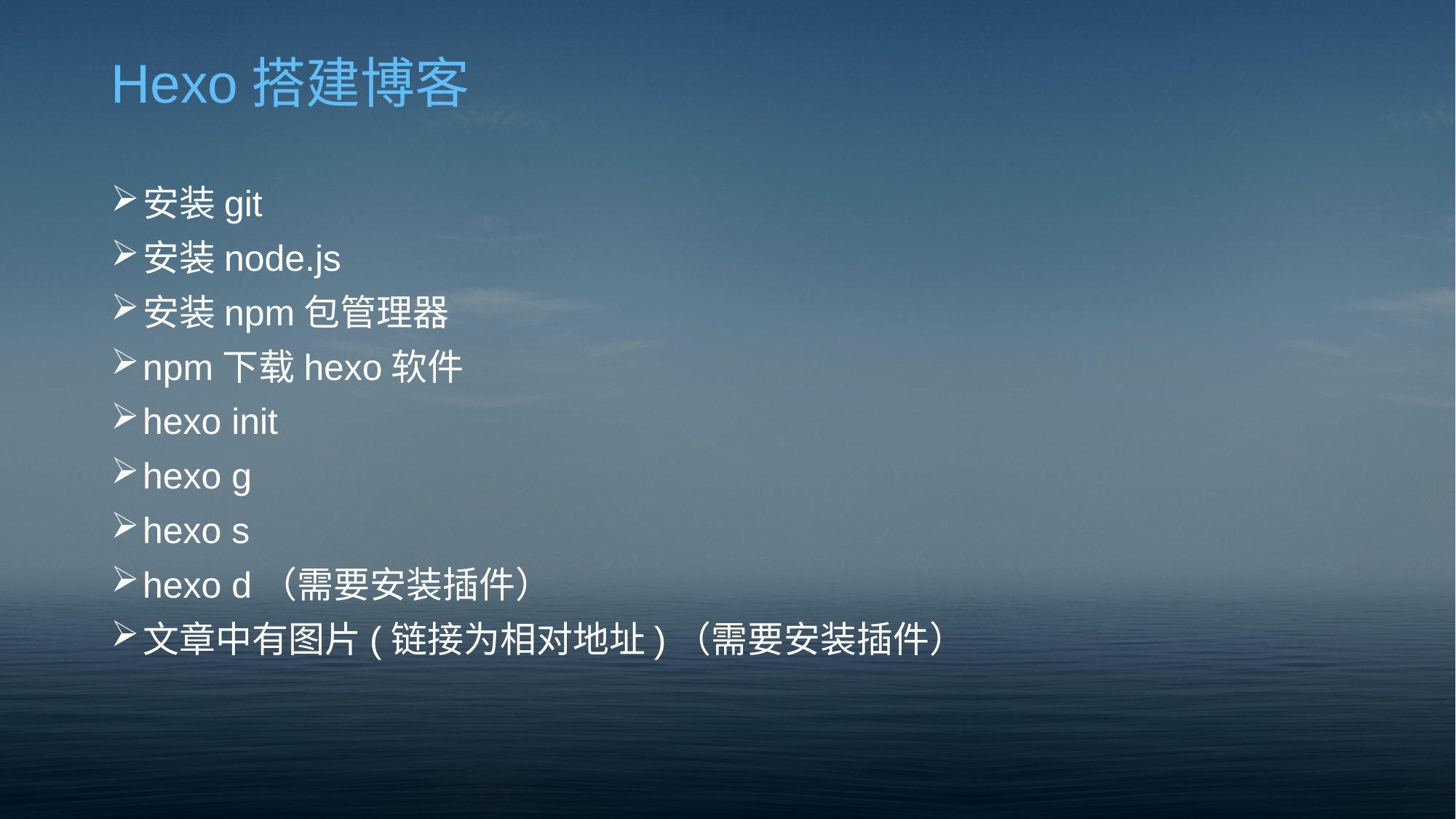

# Hexo搭建博客
安装git
安装node.js
安装npm包管理器
npm下载hexo软件
hexo init
hexo g
hexo s
hexo d（需要安装插件）
文章中有图片(链接为相对地址)（需要安装插件）